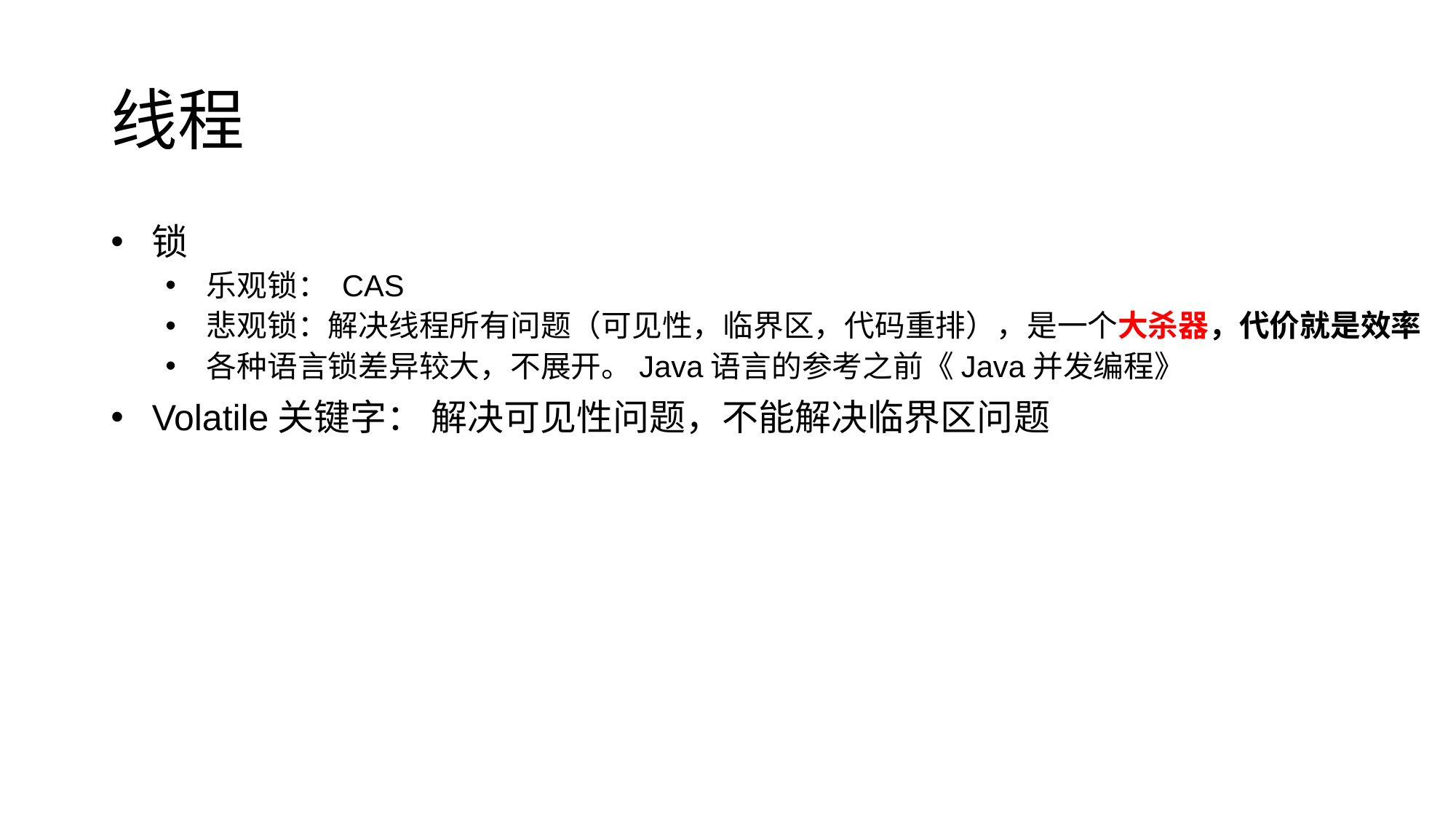

# 线程
锁
乐观锁： CAS
悲观锁：解决线程所有问题（可见性，临界区，代码重排），是一个大杀器，代价就是效率
各种语言锁差异较大，不展开。Java语言的参考之前《Java并发编程》
Volatile关键字： 解决可见性问题，不能解决临界区问题